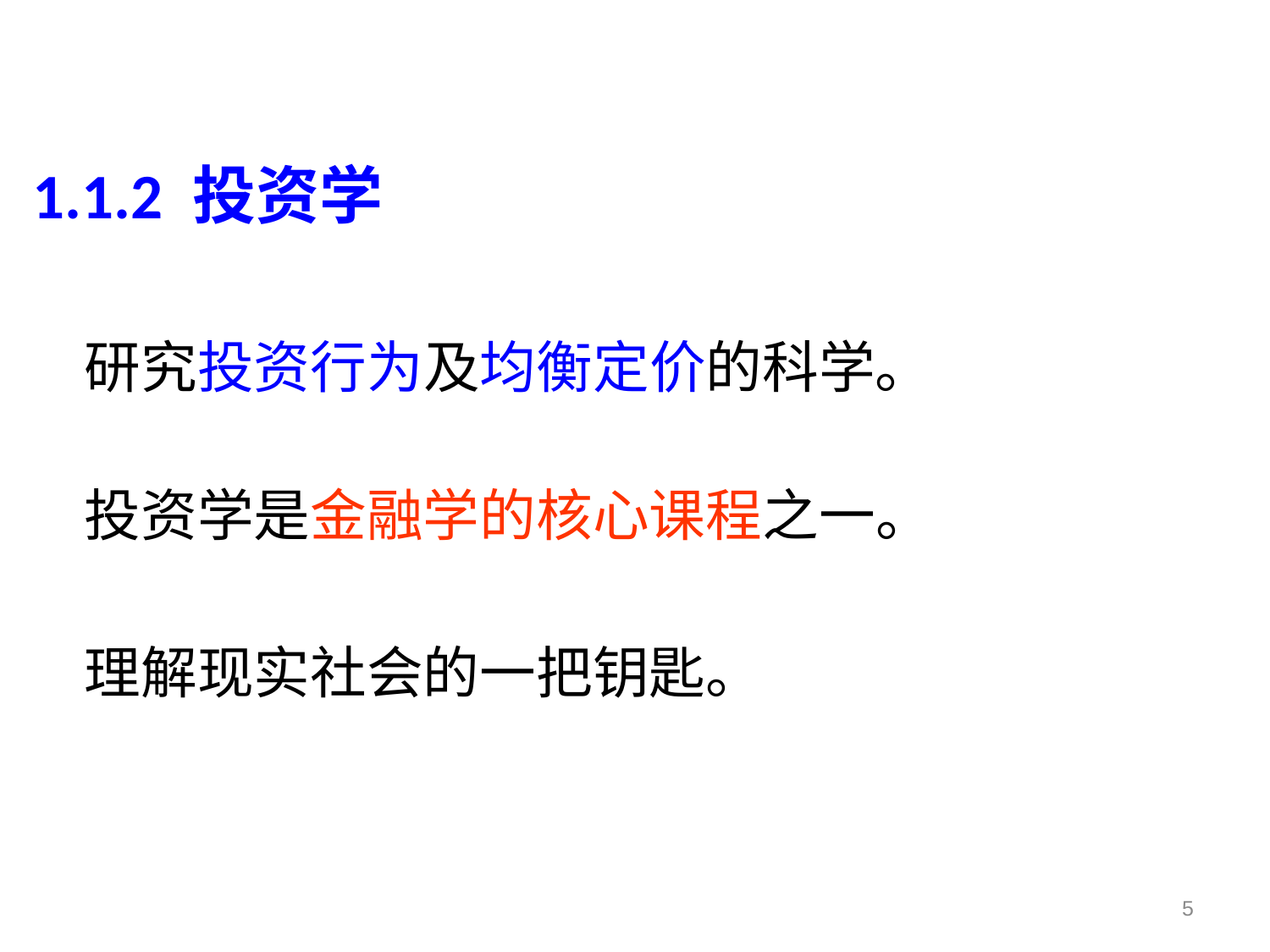

1.1.2 投资学

    研究投资行为及均衡定价的科学。

    投资学是金融学的核心课程之一。

    理解现实社会的一把钥匙。
5